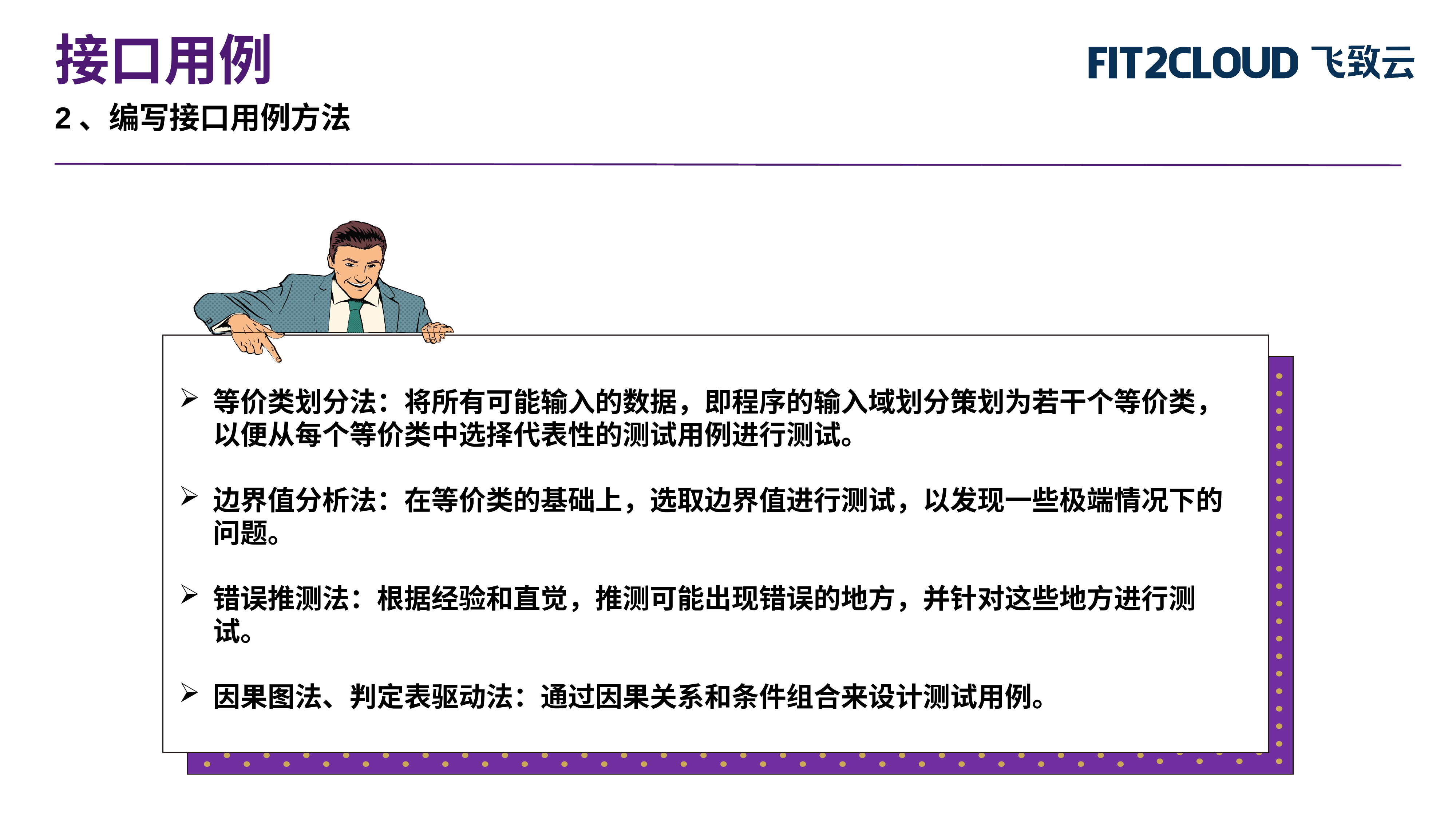

接口用例
2、编写接口用例方法

等价类划分法：将所有可能输入的数据，即程序的输入域划分策划为若干个等价类，以便从每个等价类中选择代表性的测试用例进行测试。

边界值分析法：在等价类的基础上，选取边界值进行测试，以发现一些极端情况下的问题。

错误推测法：根据经验和直觉，推测可能出现错误的地方，并针对这些地方进行测试。

因果图法、判定表驱动法：通过因果关系和条件组合来设计测试用例。